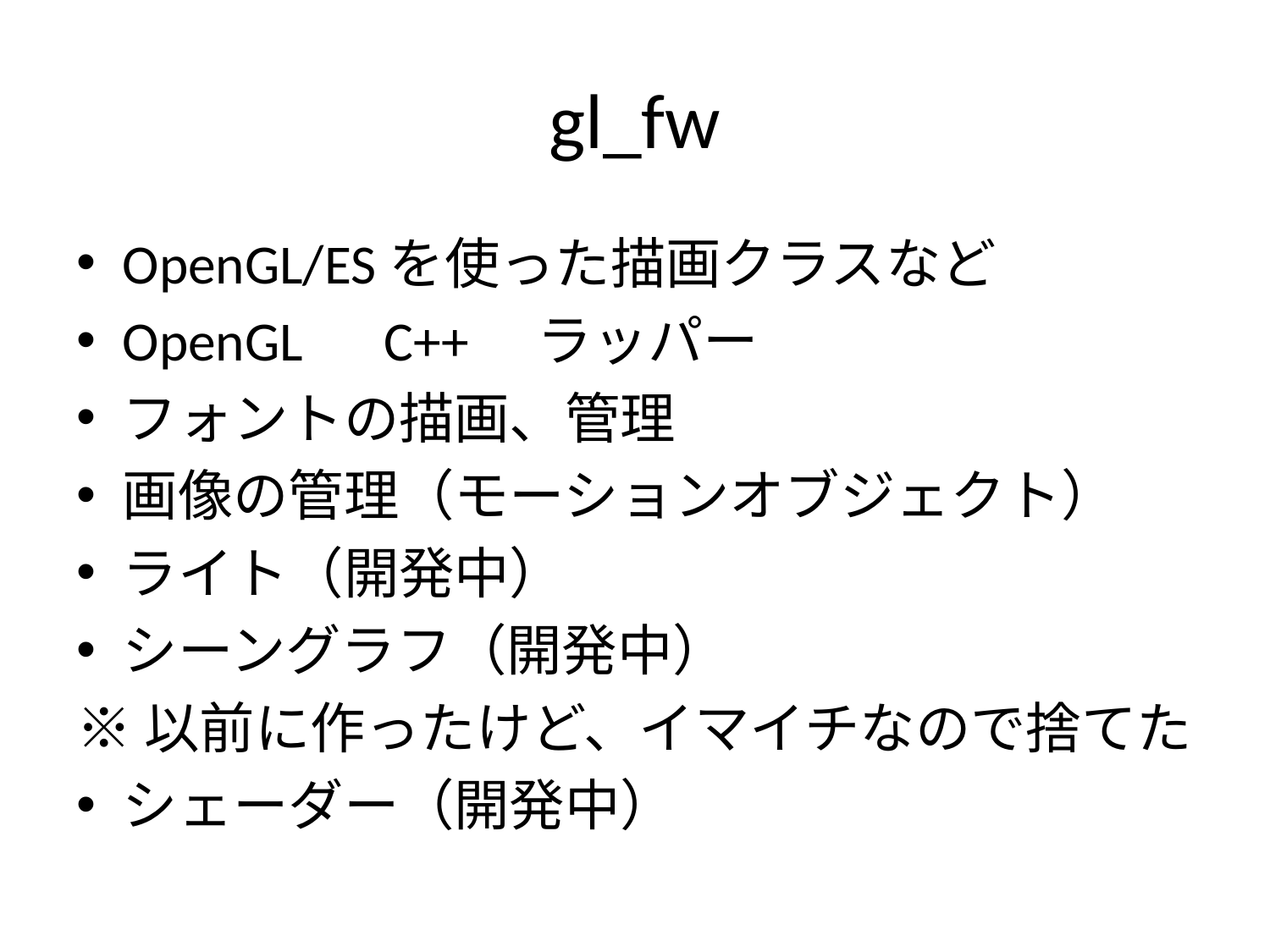

# gl_fw
OpenGL/ESを使った描画クラスなど
OpenGL　C++　ラッパー
フォントの描画、管理
画像の管理（モーションオブジェクト）
ライト（開発中）
シーングラフ（開発中）
※以前に作ったけど、イマイチなので捨てた
シェーダー（開発中）